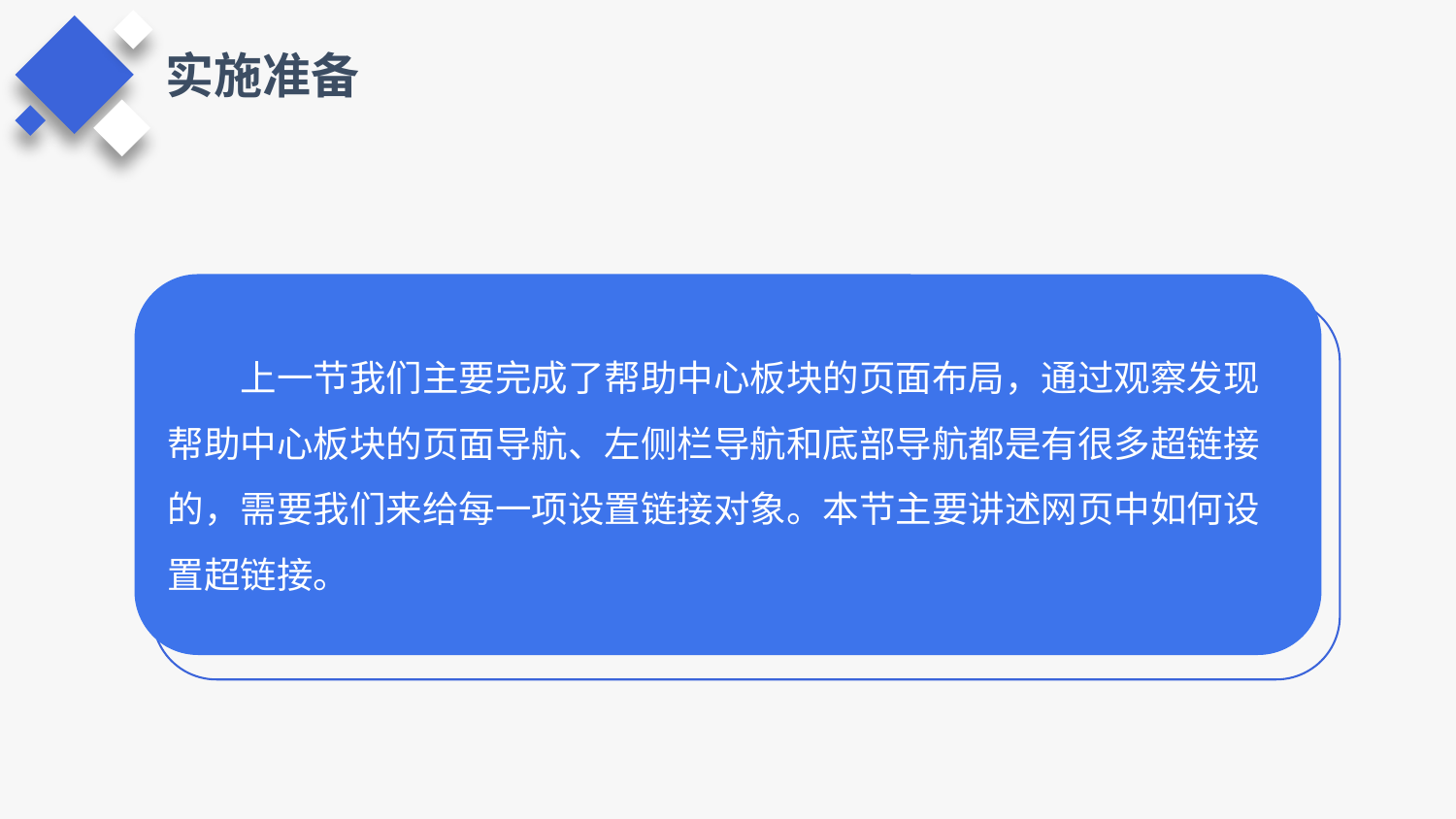

实施准备

上一节我们主要完成了帮助中心板块的页面布局，通过观察发现帮助中心板块的页面导航、左侧栏导航和底部导航都是有很多超链接的，需要我们来给每一项设置链接对象。本节主要讲述网页中如何设置超链接。